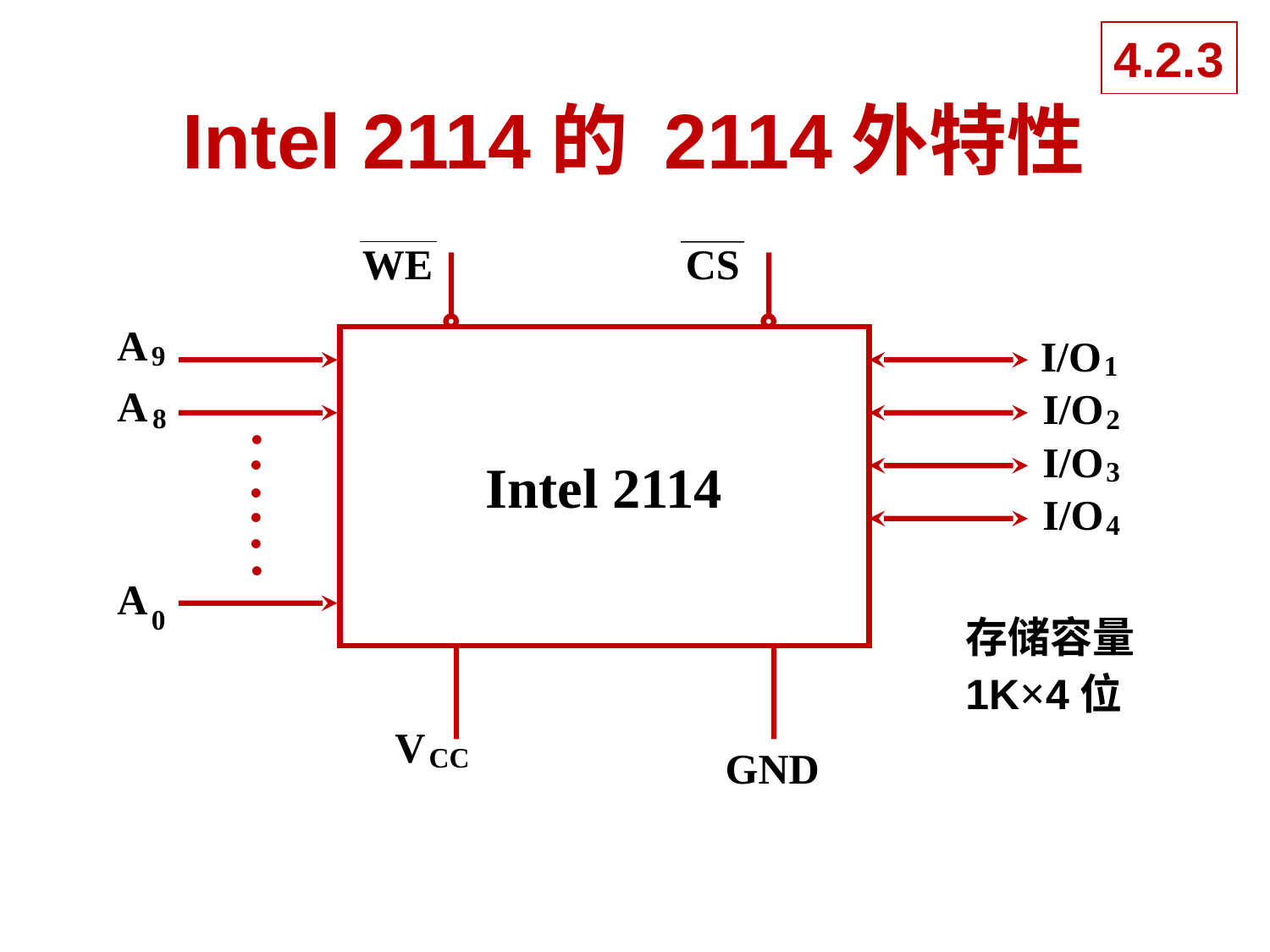

4.2.3
# Intel 2114的 2114外特性
WE

CS

A
I/O

Intel 2114
9
1

A
I/O
.
.
.
.
.
.
8
2

I/O
3

I/O
4

A

0

V
CC
GND
存储容量
1K×4位